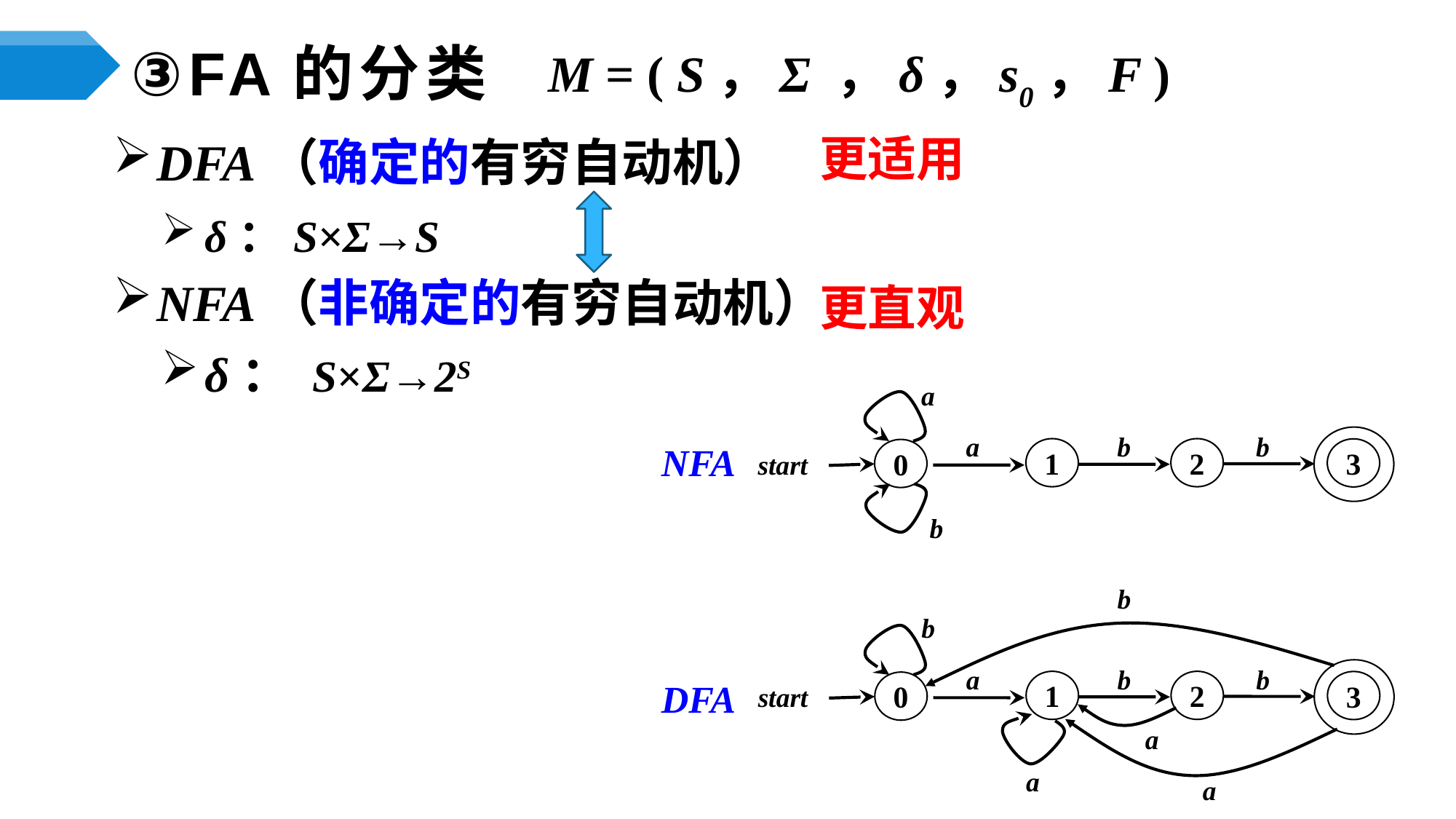

M = ( S，Σ ，δ，s0，F )
# ③FA的分类
更适用
DFA（确定的有穷自动机）
δ：S×Σ→S
NFA（非确定的有穷自动机）
δ： S×Σ→2S

更直观
a

3
0
start

a
b
b
1
2

b
NFA
b
b

3
0
start

a
b
b
1
2

a
a
a
DFA